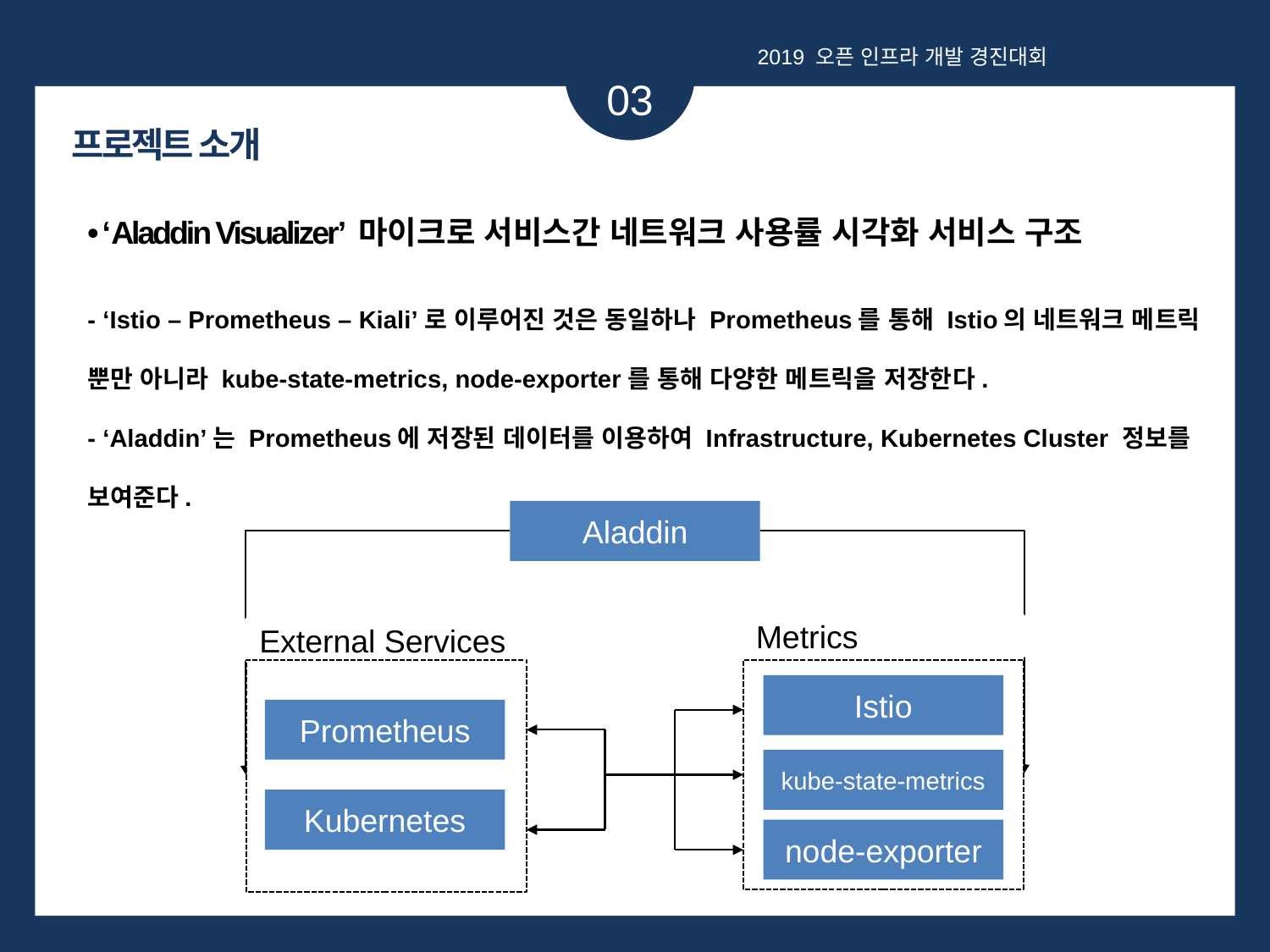

2019 오픈 인프라 개발 경진대회
03

프로젝트 소개

• ‘Aladdin Visualizer’ 마이크로 서비스간 네트워크 사용률 시각화 서비스 구조
- ‘Istio – Prometheus – Kiali’로 이루어진 것은 동일하나 Prometheus를 통해 Istio의 네트워크 메트릭 뿐만 아니라 kube-state-metrics, node-exporter를 통해 다양한 메트릭을 저장한다.
- ‘Aladdin’는 Prometheus에 저장된 데이터를 이용하여 Infrastructure, Kubernetes Cluster 정보를 보여준다.
Aladdin
Metrics
External Services

Istio
Prometheus
kube-state-metrics
Kubernetes
node-exporter